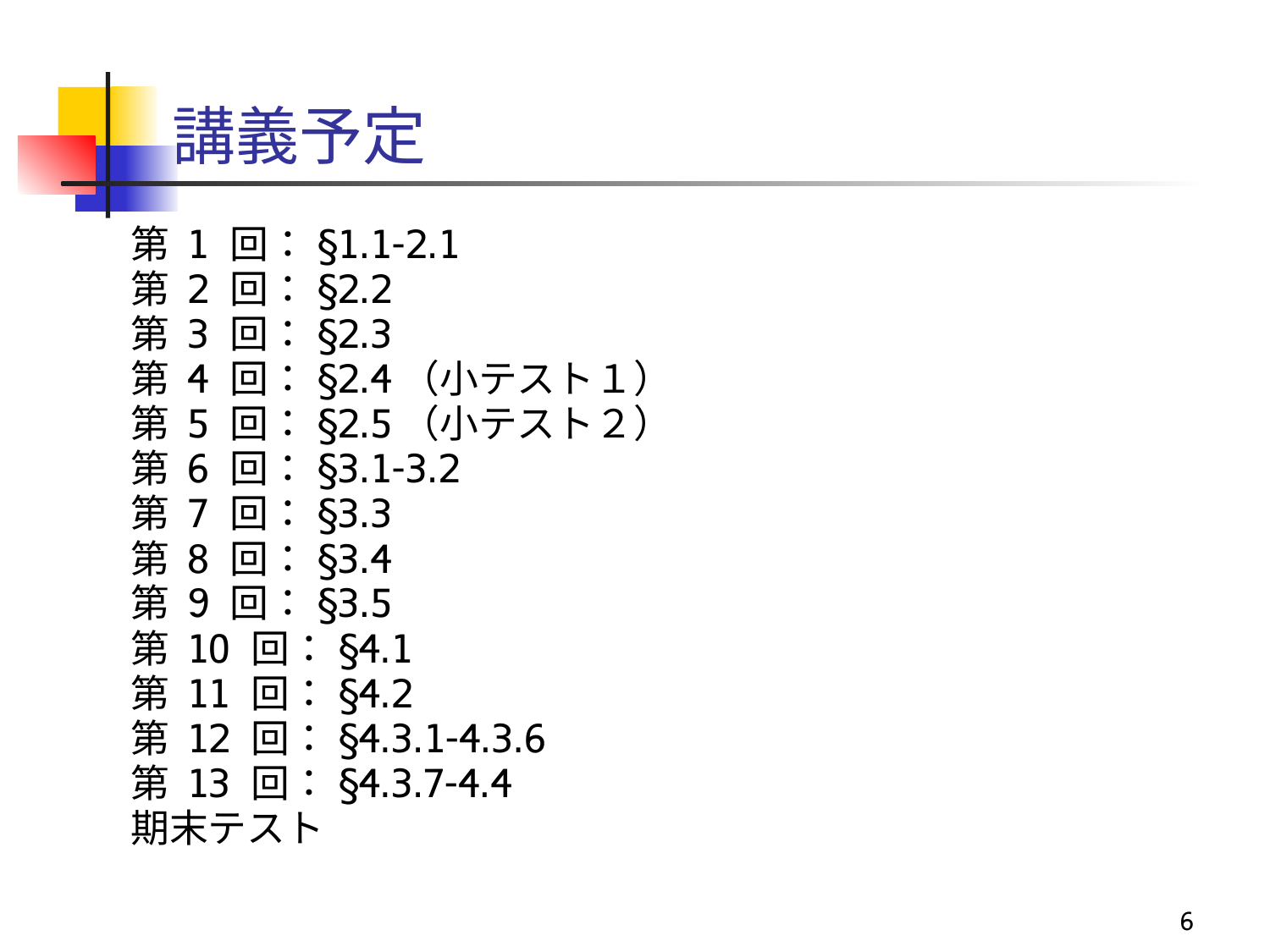

# 講義予定
第 1 回：§1.1-2.1
第 2 回：§2.2
第 3 回：§2.3
第 4 回：§2.4（小テスト１）
第 5 回：§2.5（小テスト２）
第 6 回：§3.1-3.2
第 7 回：§3.3
第 8 回：§3.4
第 9 回：§3.5
第 10 回：§4.1
第 11 回：§4.2
第 12 回：§4.3.1-4.3.6
第 13 回：§4.3.7-4.4
期末テスト
6